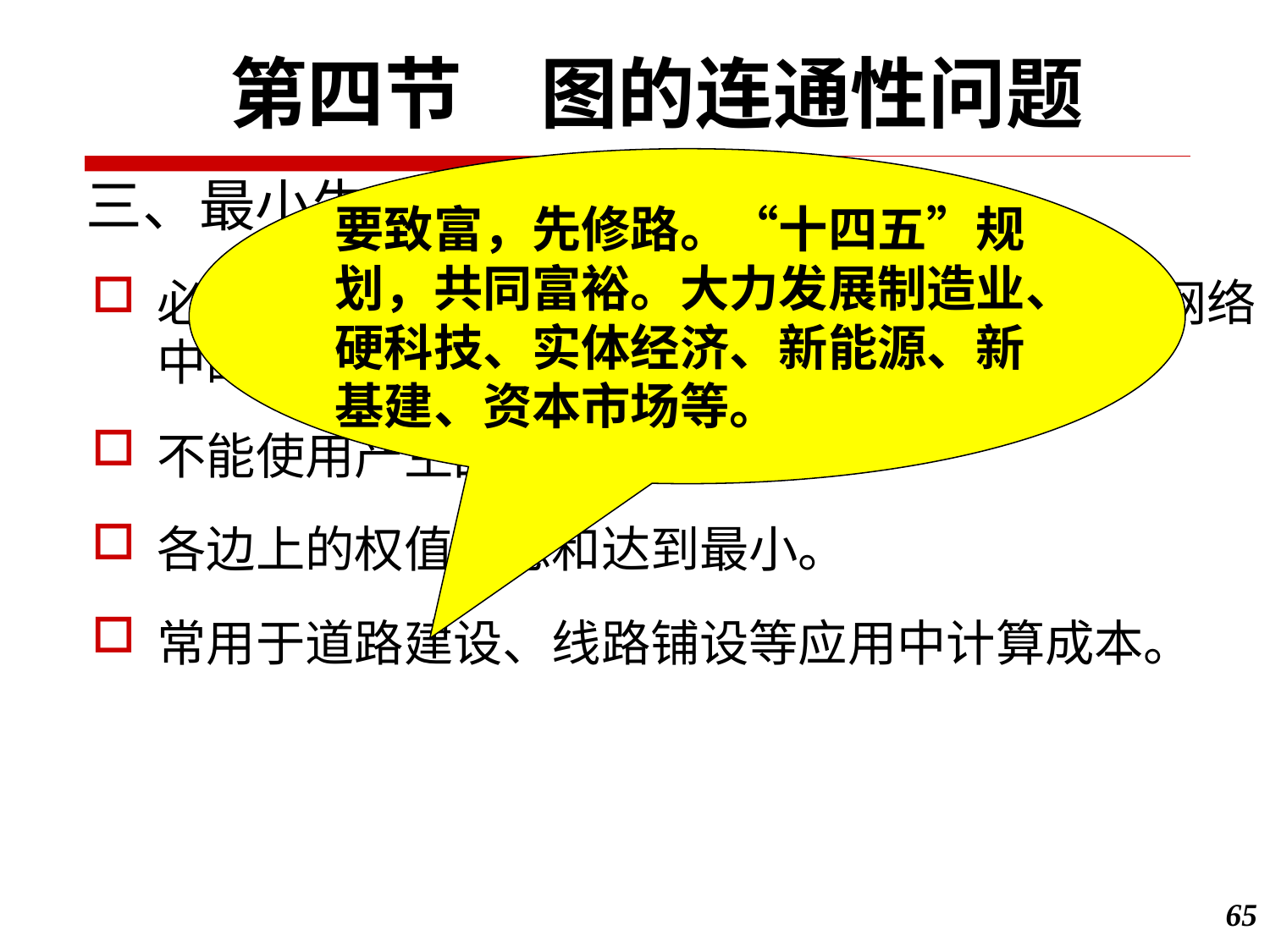

第四节　图的连通性问题
# 三、最小生成树(准则)
要致富，先修路。“十四五”规划，共同富裕。大力发展制造业、硬科技、实体经济、新能源、新基建、资本市场等。
必须使用且仅使用连通网中的n-1条边来联结网络中的n个顶点；
不能使用产生回路的边；
各边上的权值的总和达到最小。
常用于道路建设、线路铺设等应用中计算成本。
65